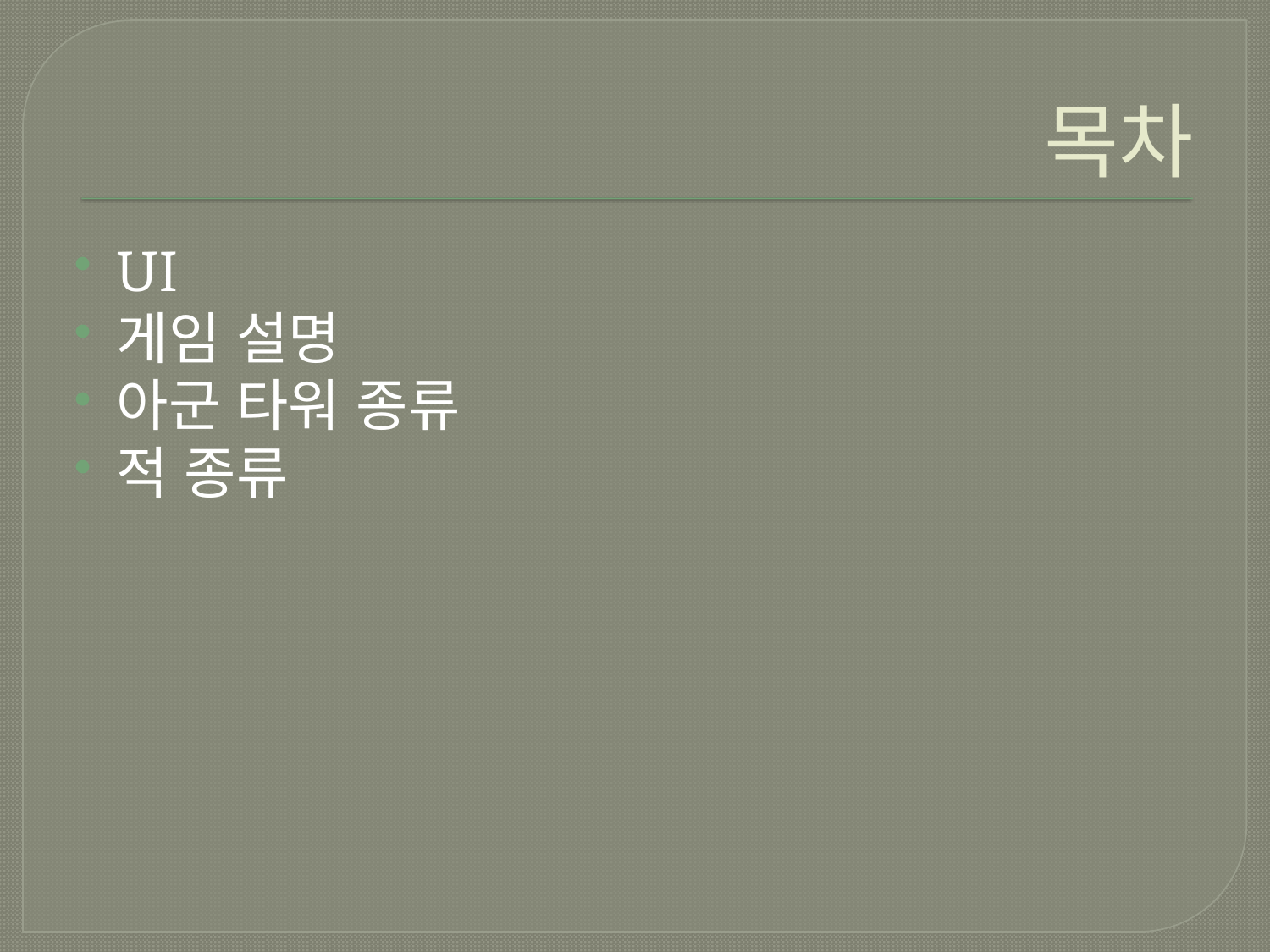

# 목차
UI
게임 설명
아군 타워 종류
적 종류